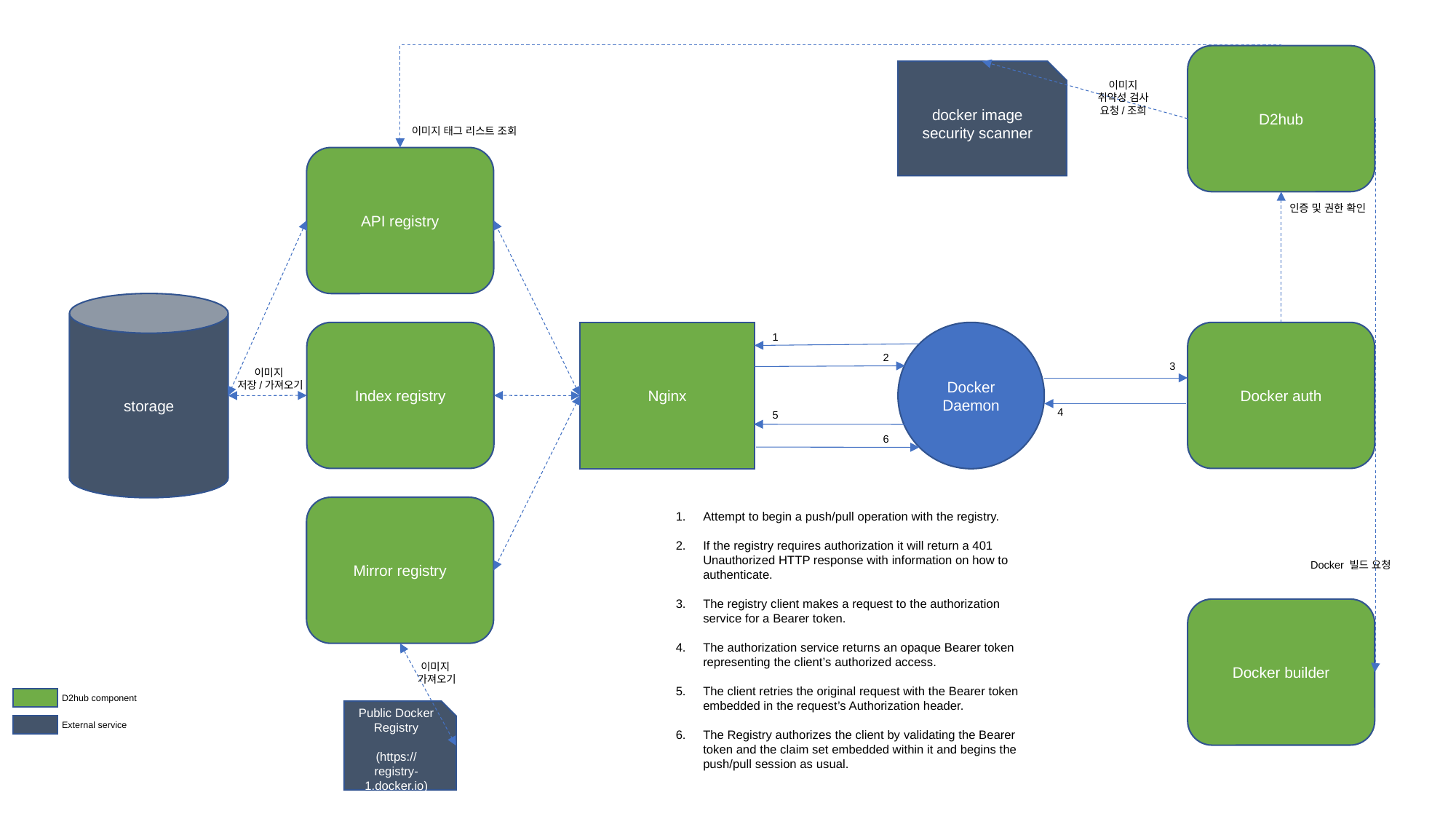

D2hub
docker image security scanner
이미지
취약성 검사
요청/조희
이미지 태그 리스트 조회
API registry
인증 및 권한 확인
storage
Index registry
Docker Daemon
Docker auth
Nginx
1
2
3
이미지
저장/가져오기
4
5
6
Mirror registry
Attempt to begin a push/pull operation with the registry.
If the registry requires authorization it will return a 401 Unauthorized HTTP response with information on how to authenticate.
The registry client makes a request to the authorization service for a Bearer token.
The authorization service returns an opaque Bearer token representing the client’s authorized access.
The client retries the original request with the Bearer token embedded in the request’s Authorization header.
The Registry authorizes the client by validating the Bearer token and the claim set embedded within it and begins the push/pull session as usual.
Docker 빌드 요청
Docker builder
이미지
가져오기
D2hub component

Public Docker Registry

(https://registry-1.docker.io)
External service